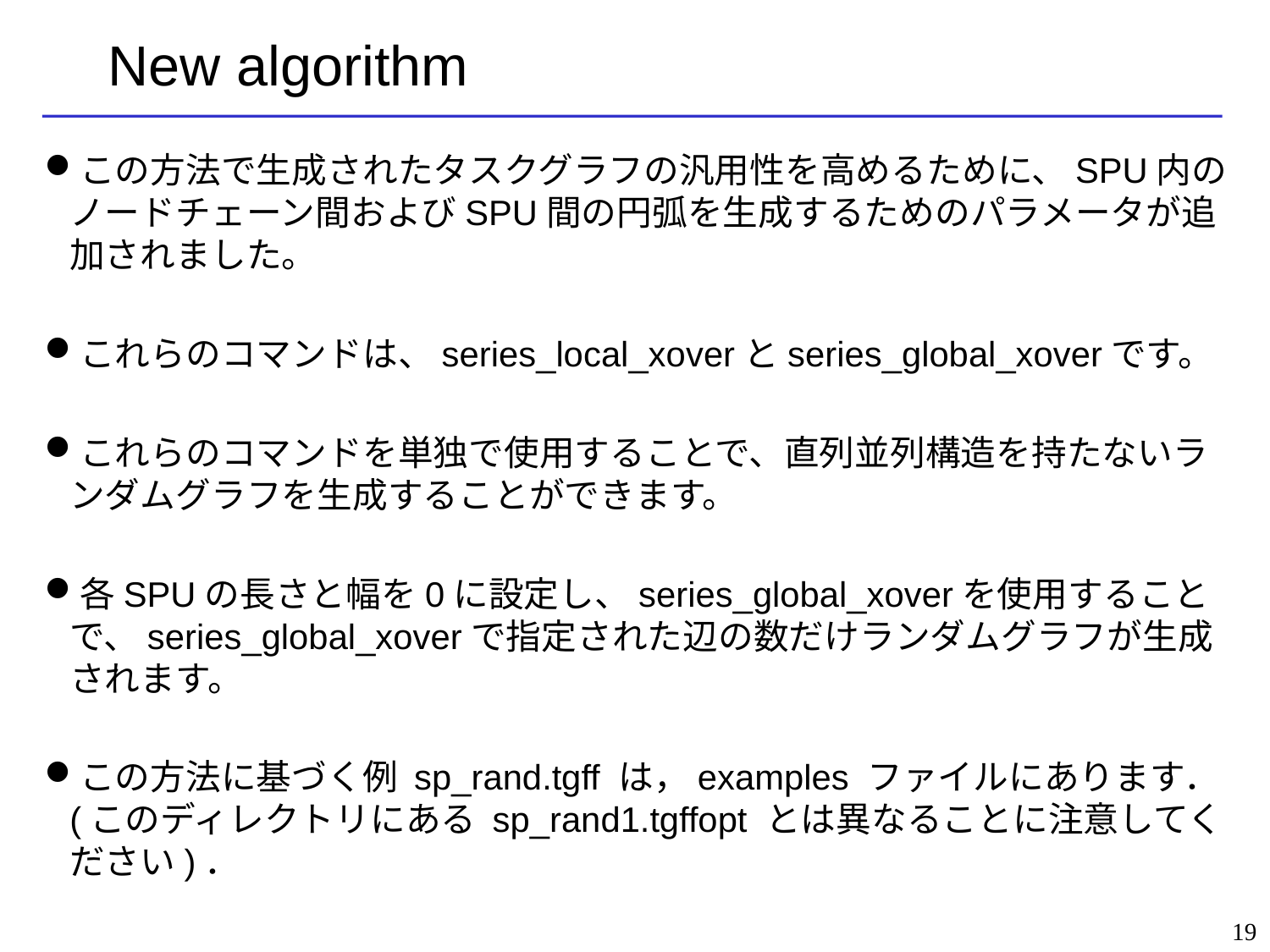

# New algorithm
この方法で生成されたタスクグラフの汎用性を高めるために、SPU内のノードチェーン間およびSPU間の円弧を生成するためのパラメータが追加されました。

これらのコマンドは、series_local_xoverとseries_global_xoverです。

これらのコマンドを単独で使用することで、直列並列構造を持たないランダムグラフを生成することができます。

各SPUの長さと幅を0に設定し、series_global_xoverを使用することで、series_global_xoverで指定された辺の数だけランダムグラフが生成されます。

この方法に基づく例 sp_rand.tgff は，examples ファイルにあります．(このディレクトリにある sp_rand1.tgffopt とは異なることに注意してください)．
19